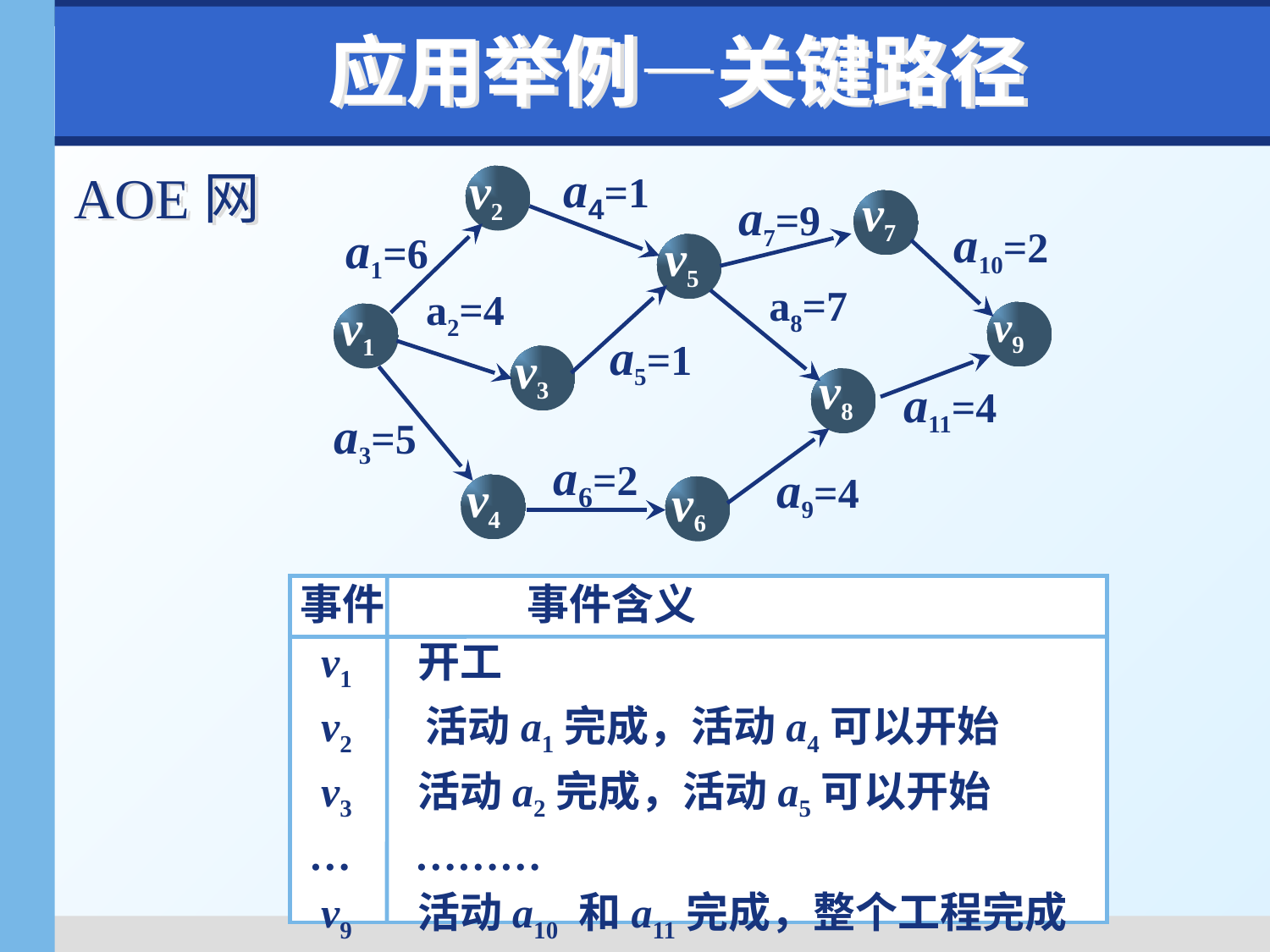

应用举例—关键路径
AOE网
v2
a4=1

v7
a7=9

a10=2
a1=6
v5

a8=7
a2=4

v1
v9

a5=1
v3

v8

a11=4
a3=5

a6=2
a9=4
v4
v6

事件               事件含义
  v1         开工
  v2      活动a1完成，活动a4可以开始
  v3         活动a2完成，活动a5可以开始
 …      ………
  v9         活动a10 和a11完成，整个工程完成